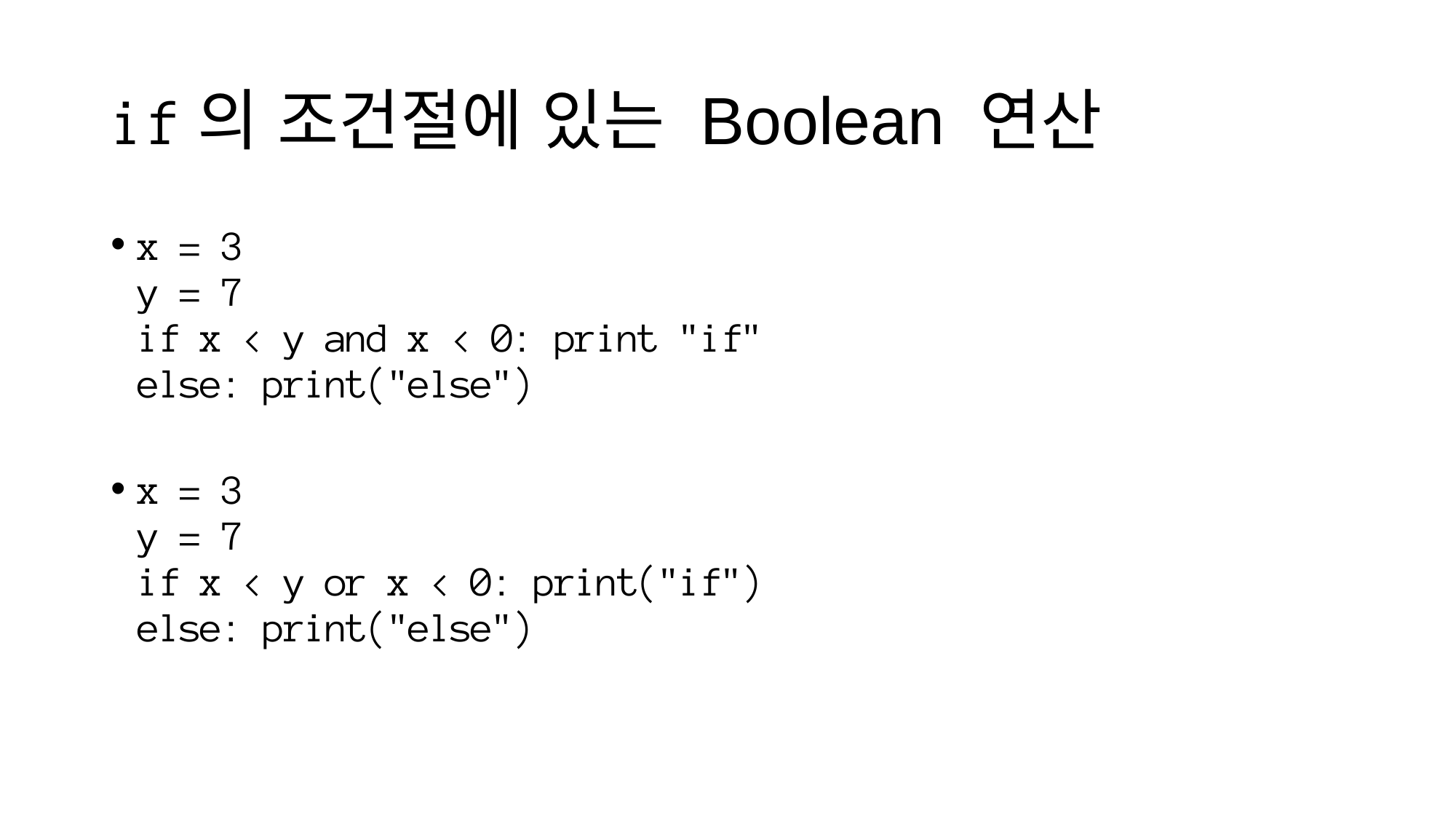

# if의 조건절에 있는 Boolean 연산
x = 3
y = 7
if x < y and x < 0: print "if"
else: print("else")
x = 3
y = 7
if x < y or x < 0: print("if")
else: print("else")